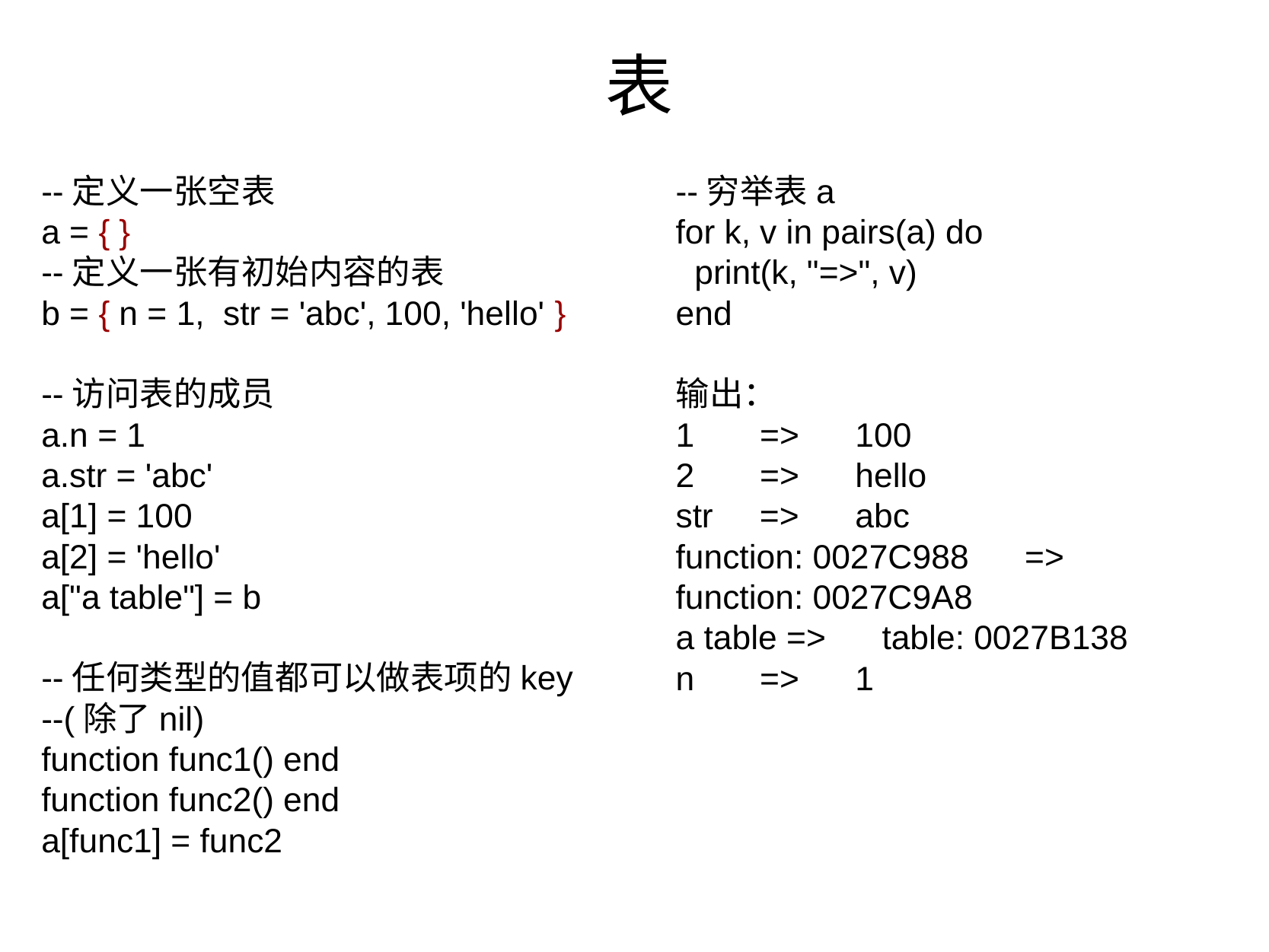

# 表
--定义一张空表
a = { }
--定义一张有初始内容的表
b = { n = 1,  str = 'abc', 100, 'hello' }

--访问表的成员
a.n = 1
a.str = 'abc'
a[1] = 100
a[2] = 'hello'
a["a table"] = b

--任何类型的值都可以做表项的key
--(除了nil)
function func1() end
function func2() end
a[func1] = func2

--穷举表a
for k, v in pairs(a) do
  print(k, "=>", v)
end

输出：
1       =>      100
2       =>      hello
str     =>      abc
function: 0027C988      =>      function: 0027C9A8
a table =>      table: 0027B138
n       =>      1